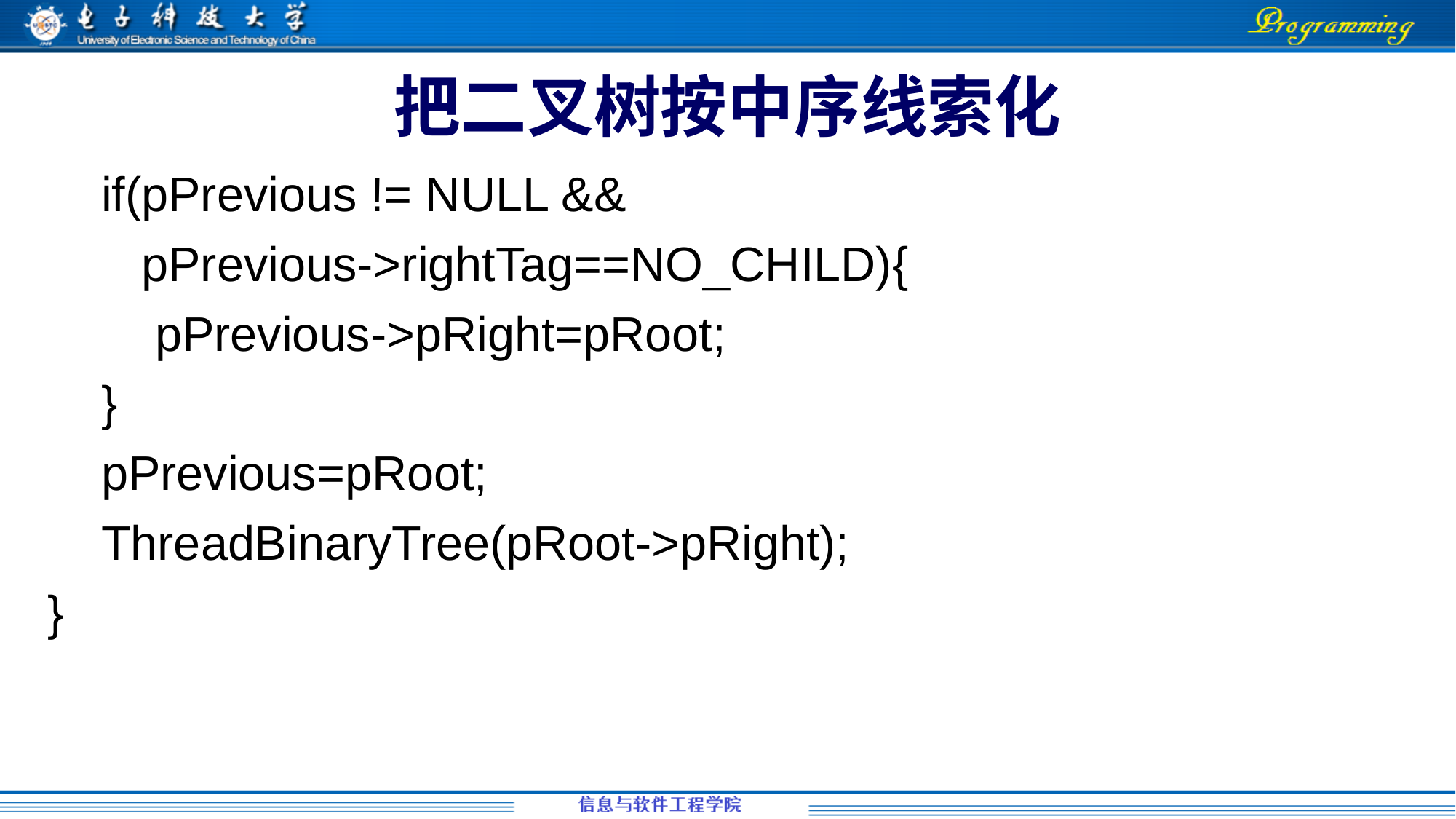

# 把二叉树按中序线索化
    if(pPrevious != NULL &&
       pPrevious->rightTag==NO_CHILD){
        pPrevious->pRight=pRoot;
    }
    pPrevious=pRoot;
    ThreadBinaryTree(pRoot->pRight);
}